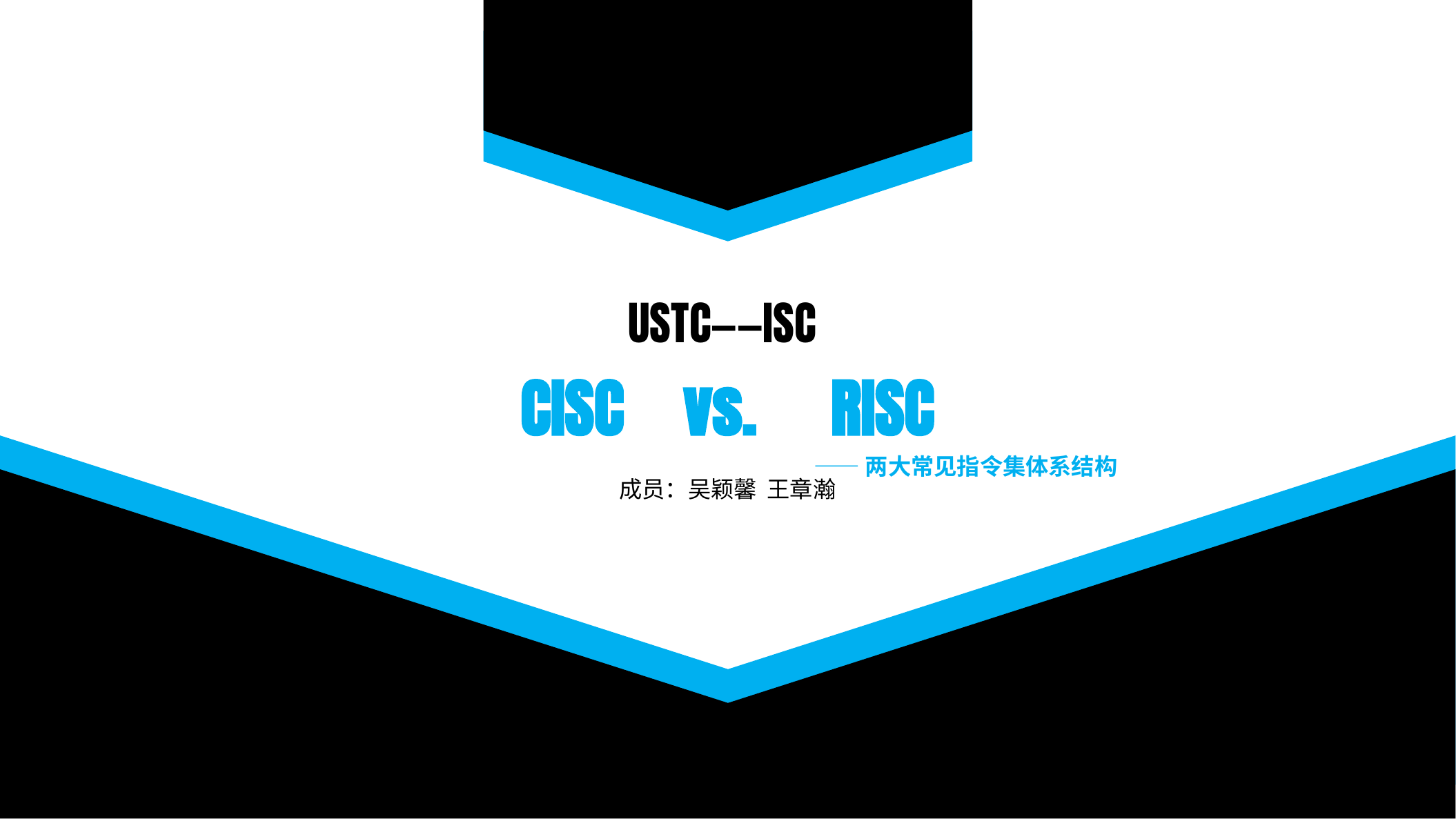

USTC——ISC
CISC    vs.     RISC
——两大常见指令集体系结构

成员：吴颖馨  王章瀚